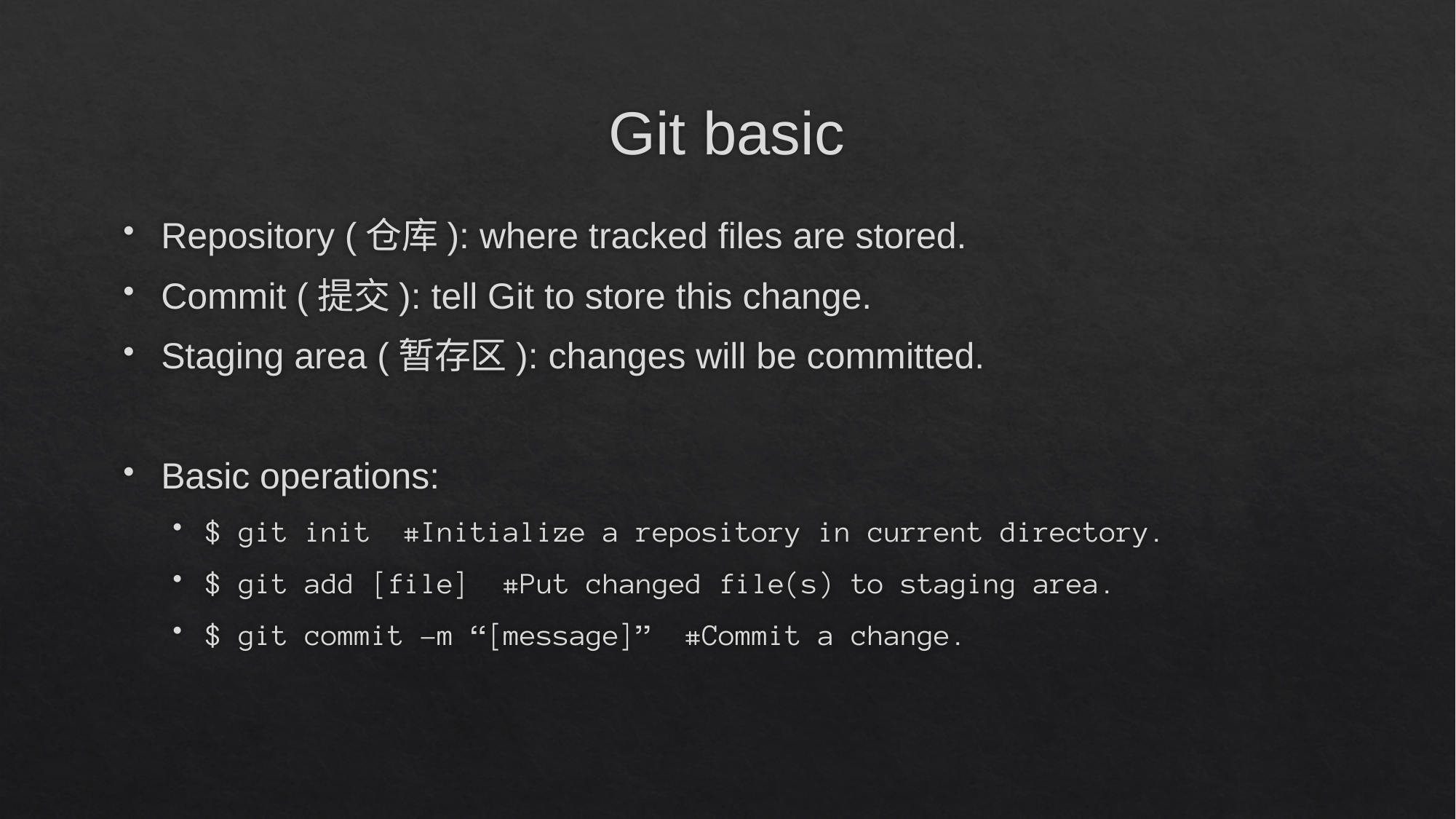

# Git basic
Repository (仓库): where tracked files are stored.
Commit (提交): tell Git to store this change.
Staging area (暂存区): changes will be committed.

Basic operations:
$ git init  #Initialize a repository in current directory.
$ git add [file]  #Put changed file(s) to staging area.
$ git commit –m “[message]”  #Commit a change.